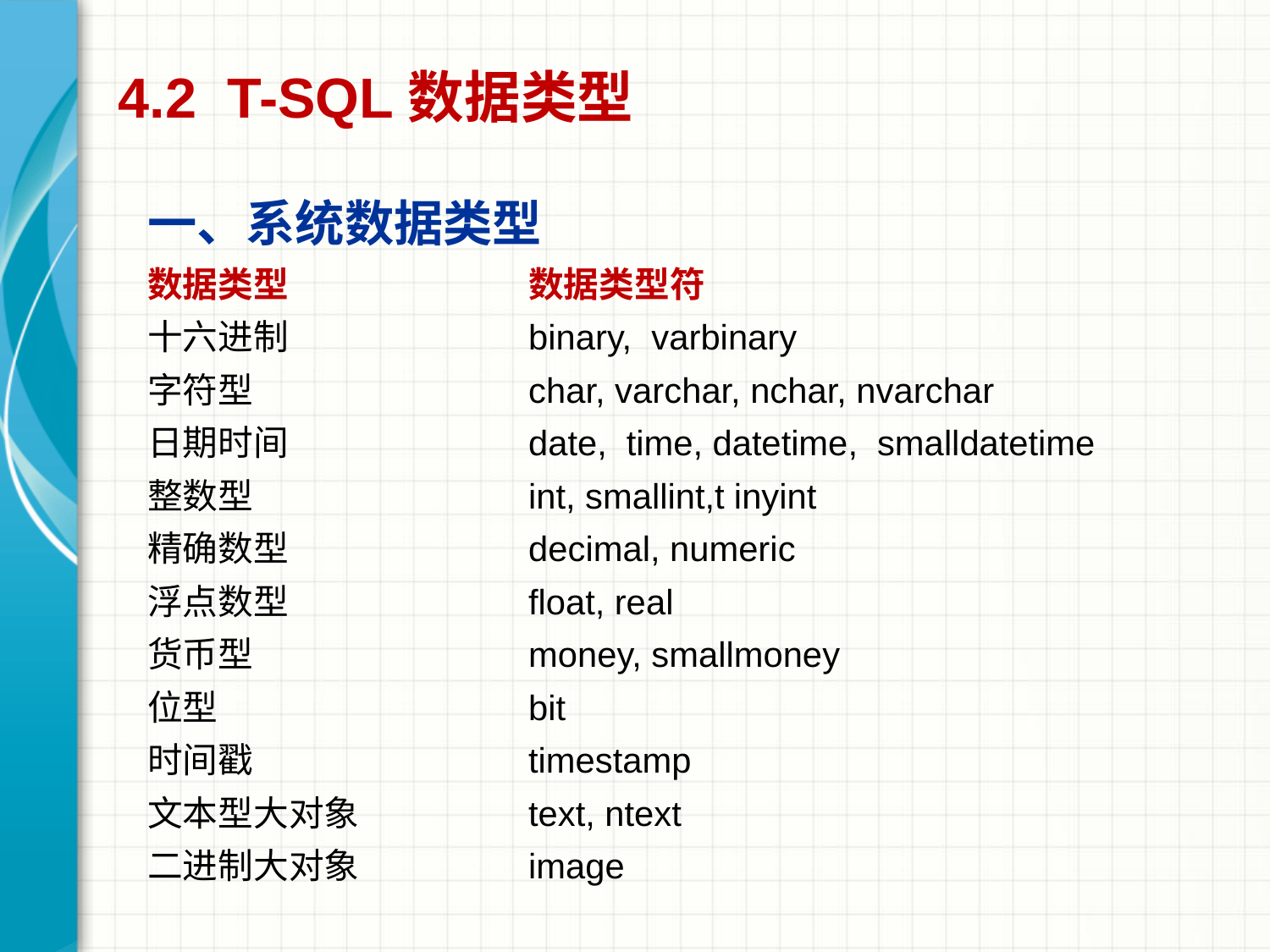

4.2  T-SQL数据类型
一、系统数据类型
数据类型		数据类型符
十六进制		binary,  varbinary
字符型			char, varchar, nchar, nvarchar
日期时间		date,  time, datetime,  smalldatetime
整数型			int, smallint,t inyint
精确数型		decimal, numeric
浮点数型		float, real
货币型			money, smallmoney
位型			bit
时间戳			timestamp
文本型大对象		text, ntext
二进制大对象		image